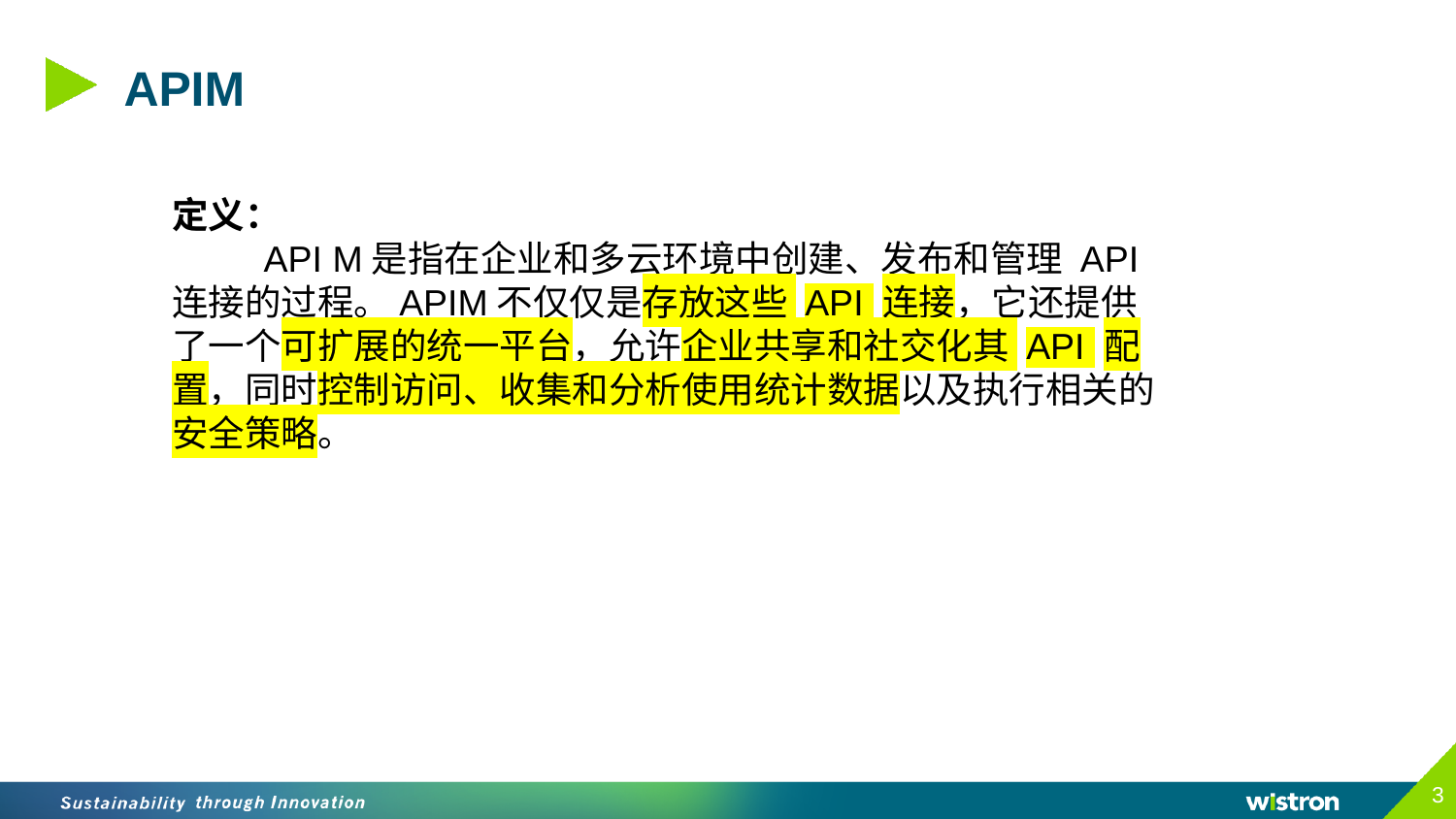

# APIM

定义：
         API M是指在企业和多云环境中创建、发布和管理 API 连接的过程。APIM不仅仅是存放这些 API 连接，它还提供了一个可扩展的统一平台，允许企业共享和社交化其 API 配置，同时控制访问、收集和分析使用统计数据以及执行相关的安全策略。
3